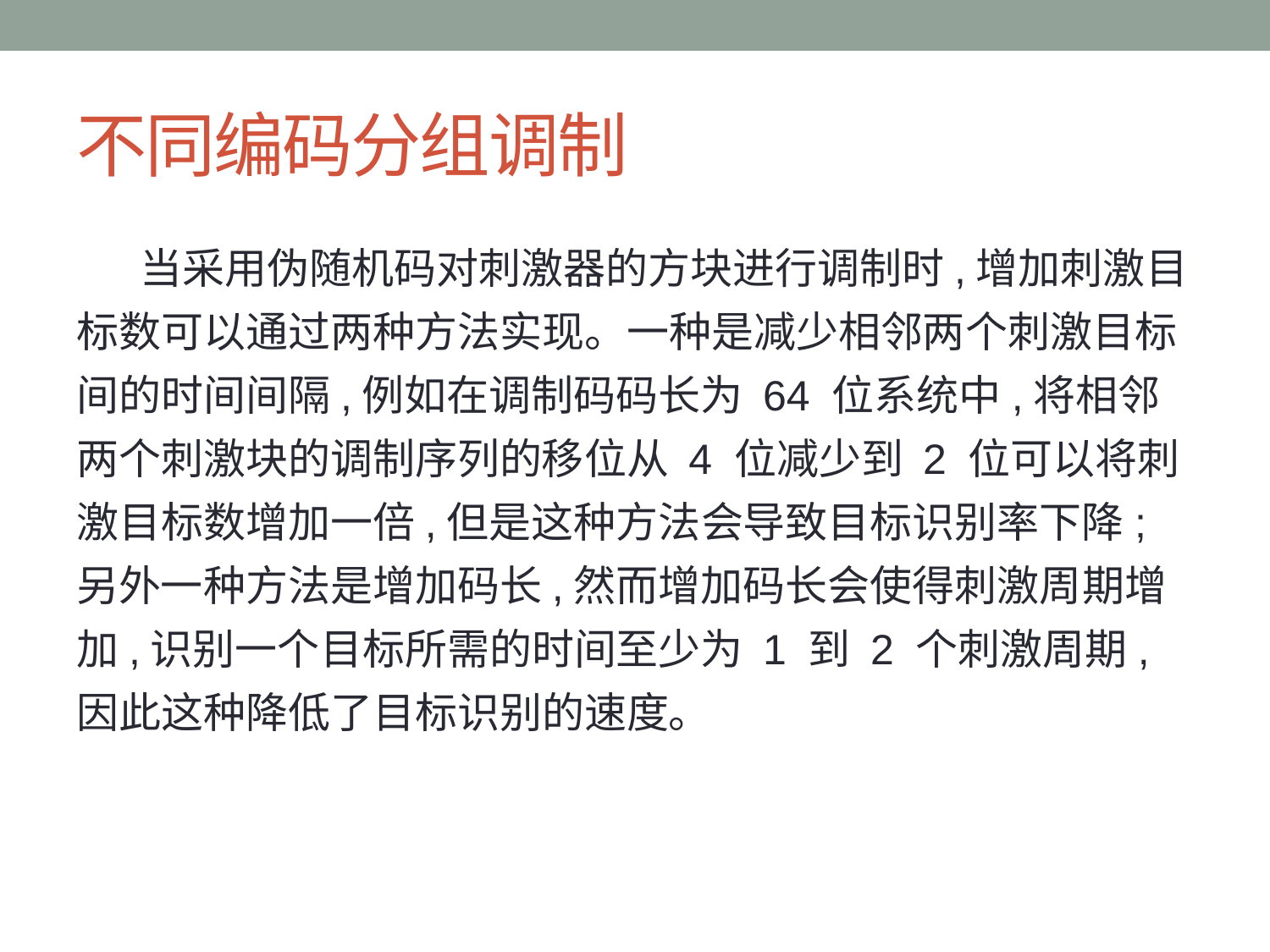

# 不同编码分组调制
当采用伪随机码对刺激器的方块进行调制时,增加刺激目标数可以通过两种方法实现。一种是减少相邻两个刺激目标间的时间间隔,例如在调制码码长为 64 位系统中,将相邻两个刺激块的调制序列的移位从 4 位减少到 2 位可以将刺激目标数增加一倍,但是这种方法会导致目标识别率下降;另外一种方法是增加码长,然而增加码长会使得刺激周期增加,识别一个目标所需的时间至少为 1 到 2 个刺激周期,因此这种降低了目标识别的速度。